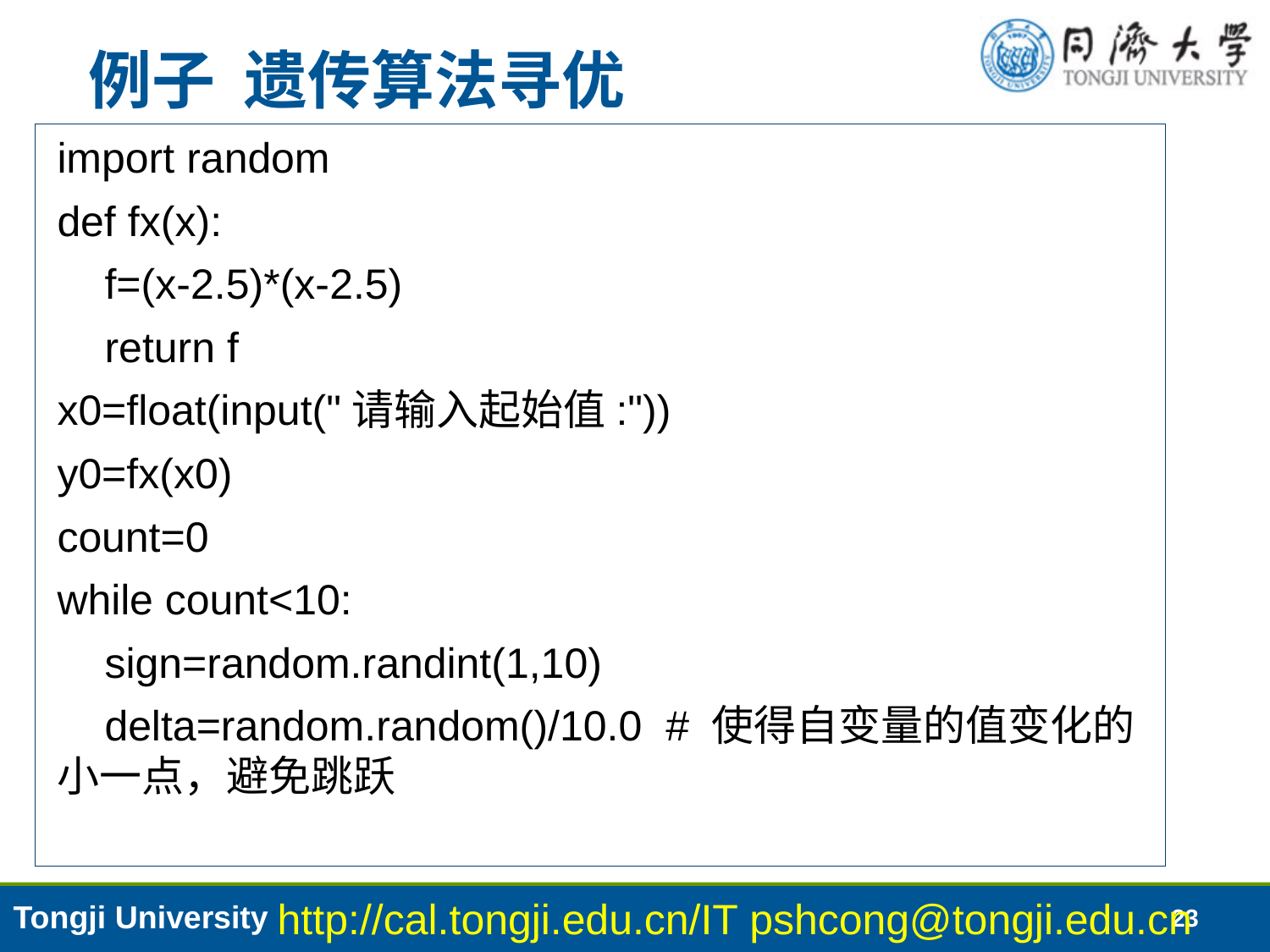

例子  遗传算法寻优
import random
def fx(x):
    f=(x-2.5)*(x-2.5)
    return f
x0=float(input("请输入起始值:"))
y0=fx(x0)
count=0
while count<10:
    sign=random.randint(1,10)
    delta=random.random()/10.0  # 使得自变量的值变化的小一点，避免跳跃